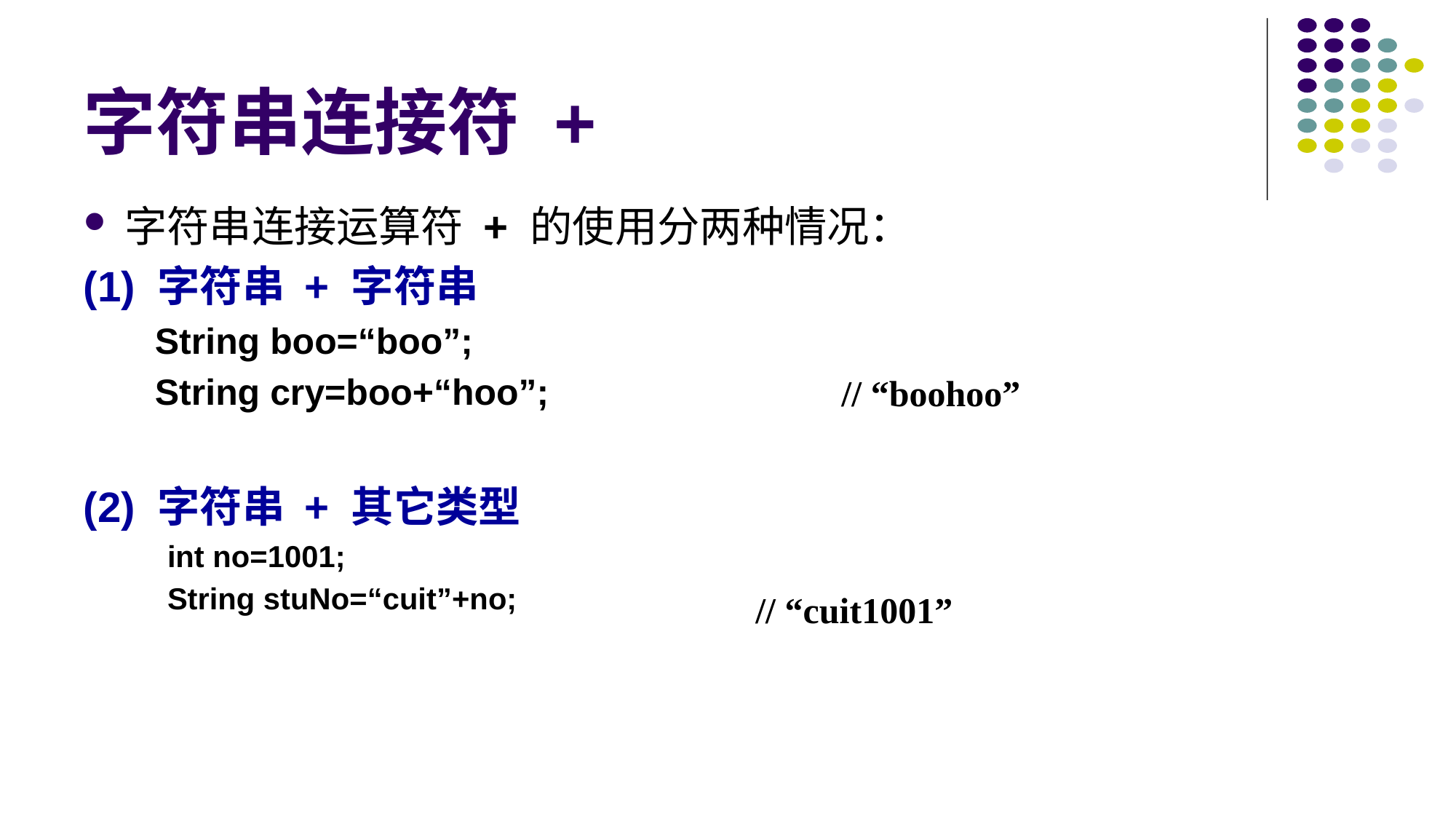

# 字符串连接符 +
字符串连接运算符 + 的使用分两种情况：
(1) 字符串 + 字符串
       String boo=“boo”;
       String cry=boo+“hoo”;

(2) 字符串 + 其它类型
          int no=1001;
          String stuNo=“cuit”+no;
// “boohoo”
// “cuit1001”
33